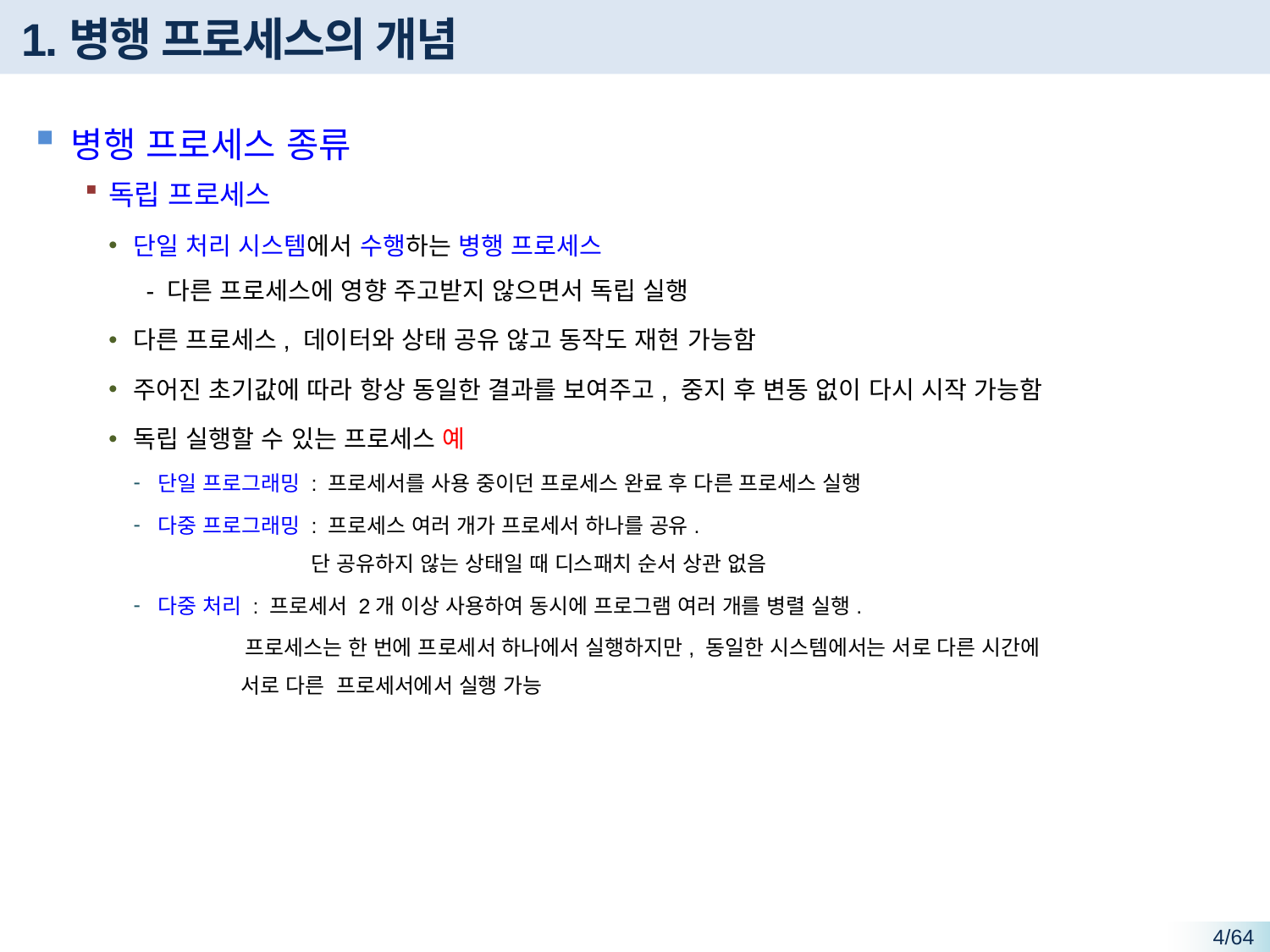

# 1.병행 프로세스의 개념
병행 프로세스 종류
독립 프로세스
단일 처리 시스템에서 수행하는 병행 프로세스
 - 다른 프로세스에 영향 주고받지 않으면서 독립 실행
다른 프로세스, 데이터와 상태 공유 않고 동작도 재현 가능함
주어진 초기값에 따라 항상 동일한 결과를 보여주고, 중지 후 변동 없이 다시 시작 가능함
독립 실행할 수 있는 프로세스 예
단일 프로그래밍 : 프로세서를 사용 중이던 프로세스 완료 후 다른 프로세스 실행
다중 프로그래밍 : 프로세스 여러 개가 프로세서 하나를 공유.
                         단 공유하지 않는 상태일 때 디스패치 순서 상관 없음
다중 처리 : 프로세서 2개 이상 사용하여 동시에 프로그램 여러 개를 병렬 실행.
                  프로세스는 한 번에 프로세서 하나에서 실행하지만, 동일한 시스템에서는 서로 다른 시간에
              서로 다른  프로세서에서 실행 가능